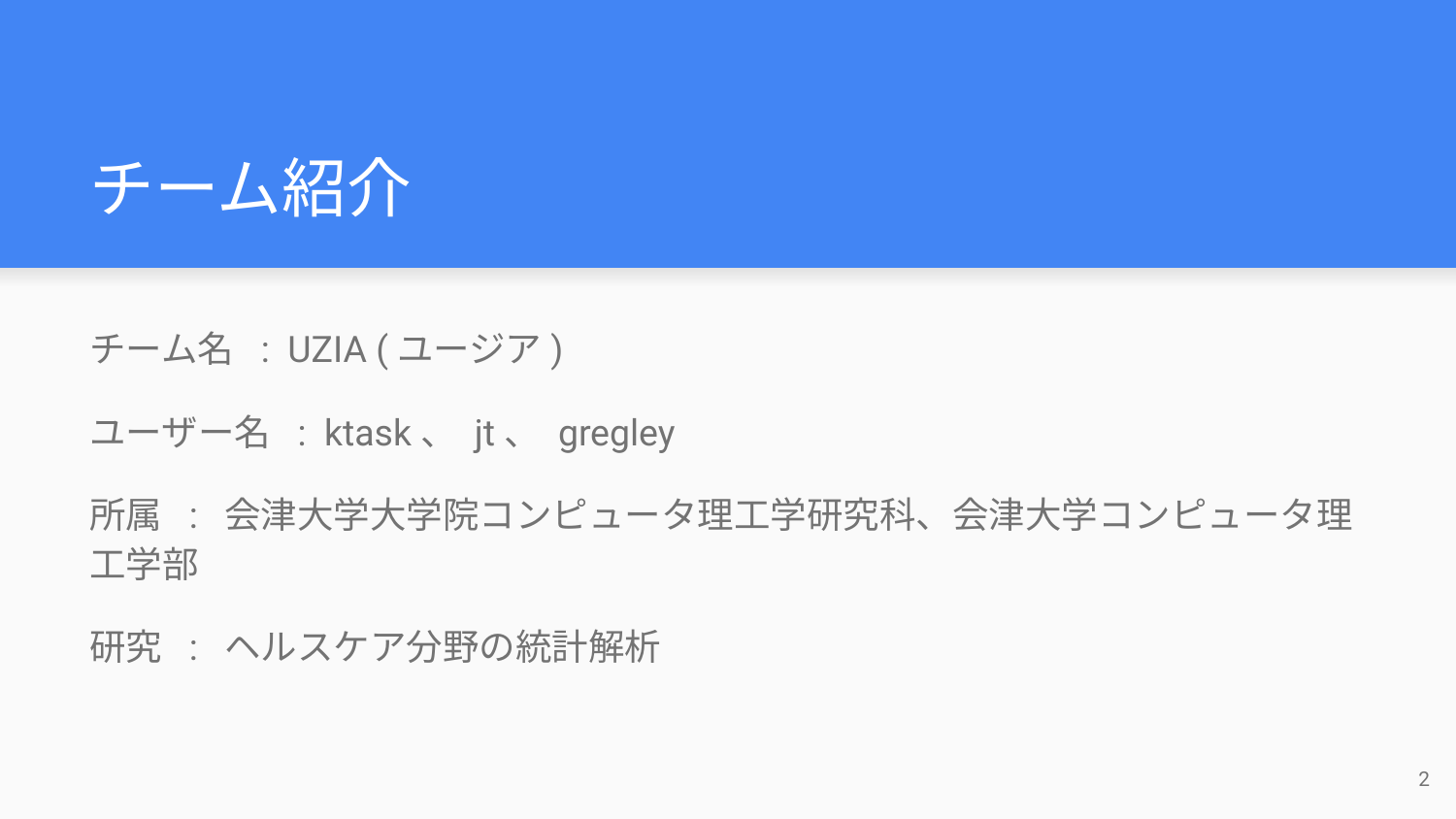

# チーム紹介
チーム名  :  UZIA (ユージア)
ユーザー名  :  ktask、 jt、 gregley
所属  :  会津大学大学院コンピュータ理工学研究科、会津大学コンピュータ理工学部
研究  :  ヘルスケア分野の統計解析

2